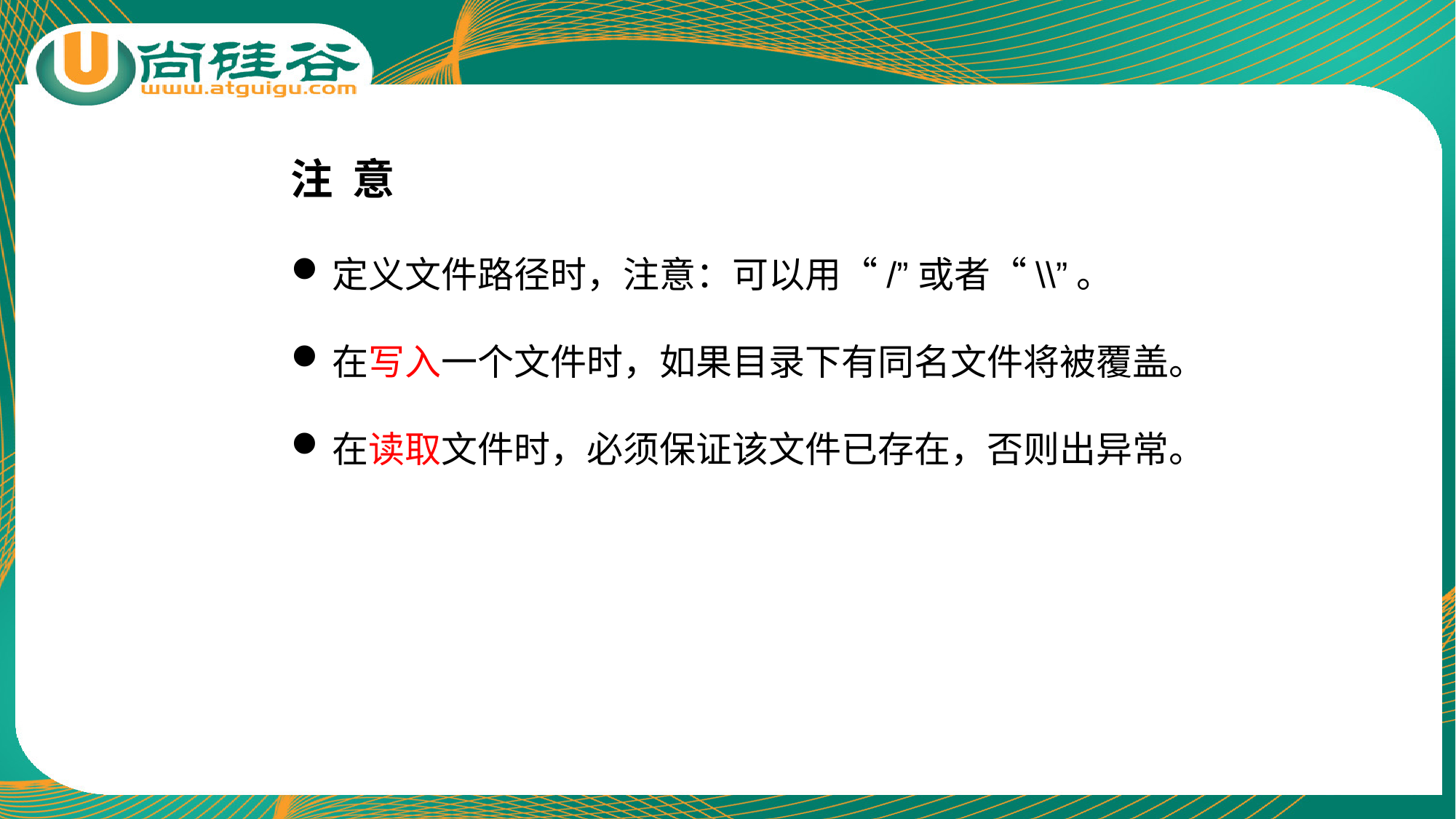

注  意
定义文件路径时，注意：可以用“/”或者“\\”。

在写入一个文件时，如果目录下有同名文件将被覆盖。

在读取文件时，必须保证该文件已存在，否则出异常。